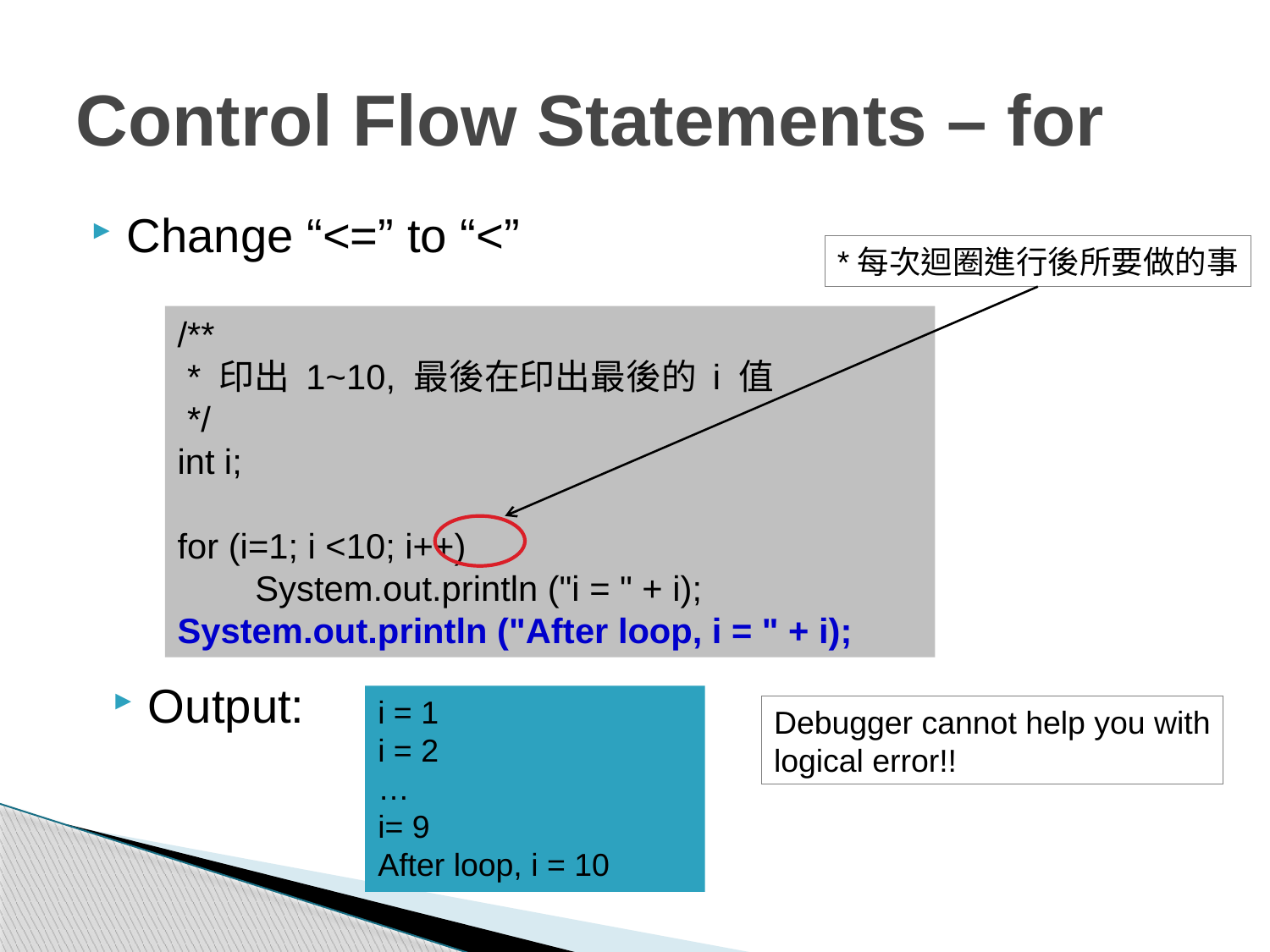

# Control Flow Statements – for
Change “<=” to “<”
*每次迴圈進行後所要做的事
/**
 * 印出 1~10, 最後在印出最後的 i 值
 */
int i;

for (i=1; i <10; i++)
        System.out.println ("i = " + i);
System.out.println ("After loop, i = " + i);

Output:
i = 1
i = 2
…
i= 9
After loop, i = 10
Debugger cannot help you with
logical error!!